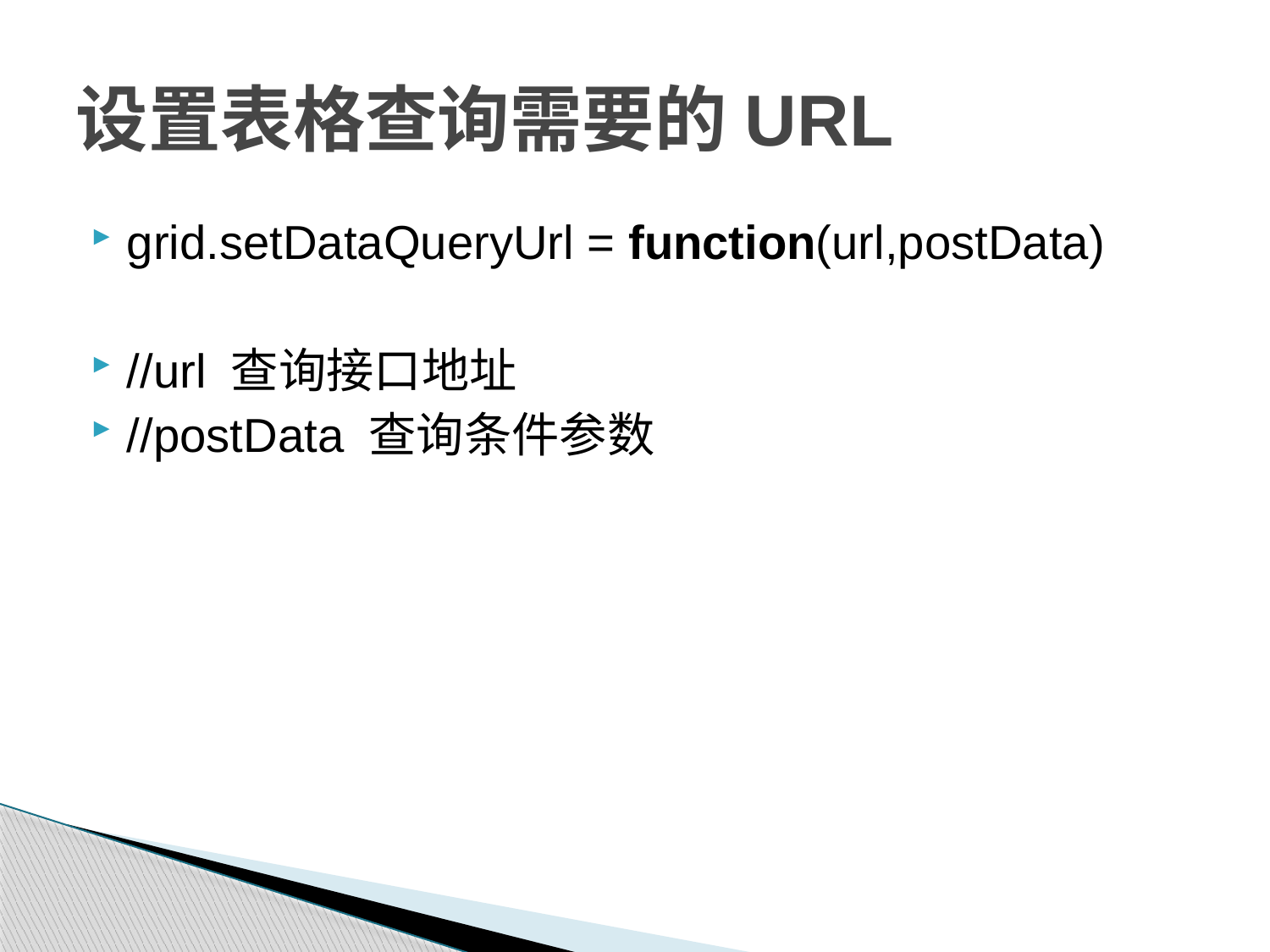

# 设置表格查询需要的URL
grid.setDataQueryUrl = function(url,postData)

//url 查询接口地址
//postData 查询条件参数